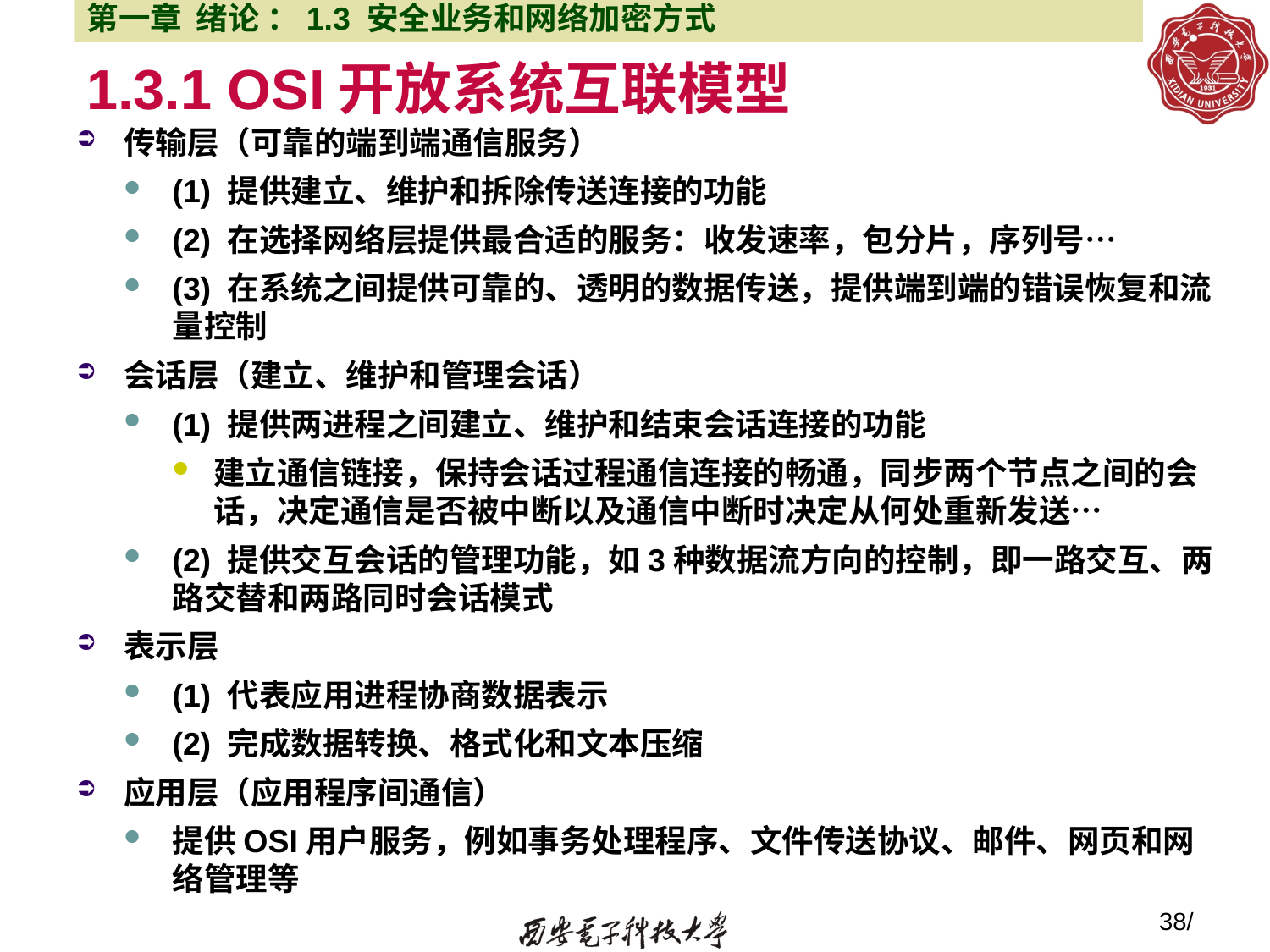

第一章  绪论 ：1.3 安全业务和网络加密方式
# 1.3.1 OSI开放系统互联模型
传输层（可靠的端到端通信服务）
(1) 提供建立、维护和拆除传送连接的功能
(2) 在选择网络层提供最合适的服务：收发速率，包分片，序列号…
(3) 在系统之间提供可靠的、透明的数据传送，提供端到端的错误恢复和流量控制
会话层（建立、维护和管理会话）
(1) 提供两进程之间建立、维护和结束会话连接的功能
建立通信链接，保持会话过程通信连接的畅通，同步两个节点之间的会话，决定通信是否被中断以及通信中断时决定从何处重新发送…
(2) 提供交互会话的管理功能，如3种数据流方向的控制，即一路交互、两路交替和两路同时会话模式
表示层
(1) 代表应用进程协商数据表示
(2) 完成数据转换、格式化和文本压缩
应用层（应用程序间通信）
提供OSI用户服务，例如事务处理程序、文件传送协议、邮件、网页和网络管理等
38/